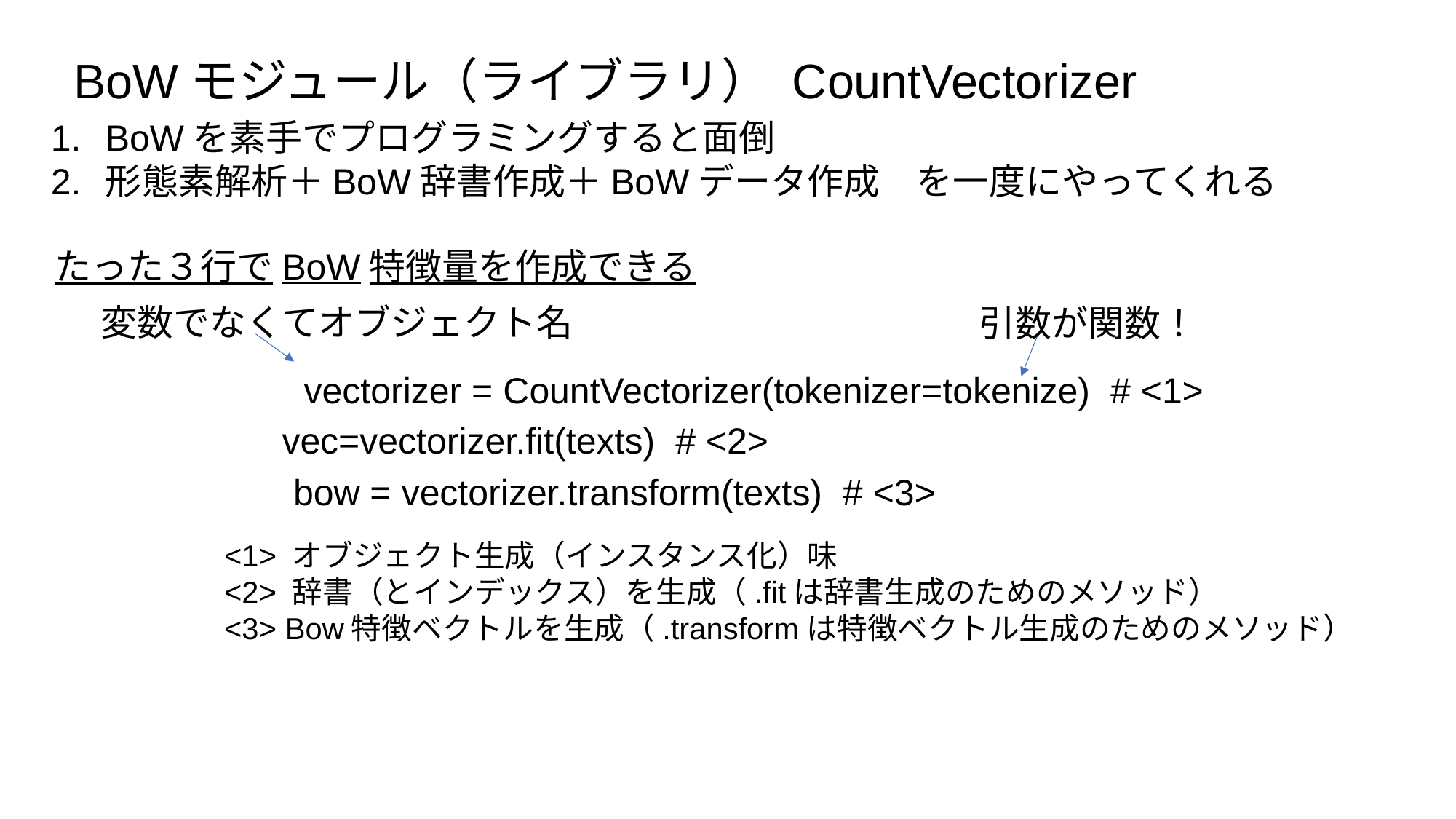

BoWモジュール（ライブラリ） CountVectorizer
BoWを素手でプログラミングすると面倒
形態素解析＋BoW辞書作成＋BoWデータ作成　を一度にやってくれる
たった３行でBoW特徴量を作成できる
変数でなくてオブジェクト名
引数が関数！
vectorizer = CountVectorizer(tokenizer=tokenize)  # <1>
vec=vectorizer.fit(texts)  # <2>

bow = vectorizer.transform(texts)  # <3>
<1> オブジェクト生成（インスタンス化）味
<2> 辞書（とインデックス）を生成（.fitは辞書生成のためのメソッド）
<3> Bow特徴ベクトルを生成（.transformは特徴ベクトル生成のためのメソッド）